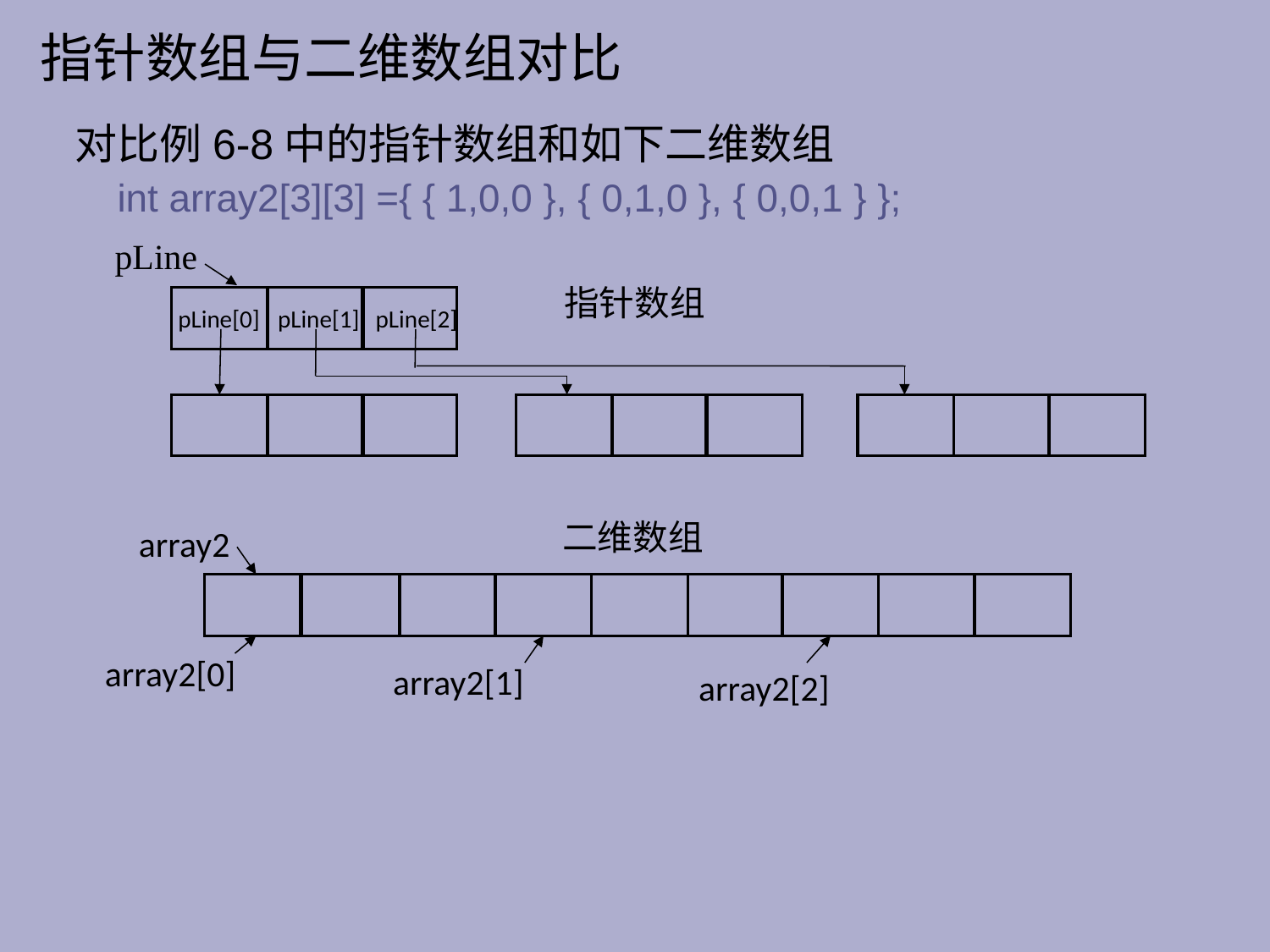

# 指针数组与二维数组对比
对比例6-8中的指针数组和如下二维数组
int array2[3][3] ={ { 1,0,0 }, { 0,1,0 }, { 0,0,1 } };
pLine
指针数组

pLine[0]
pLine[1]
pLine[2]

二维数组
array2

array2[0]
array2[1]
array2[2]